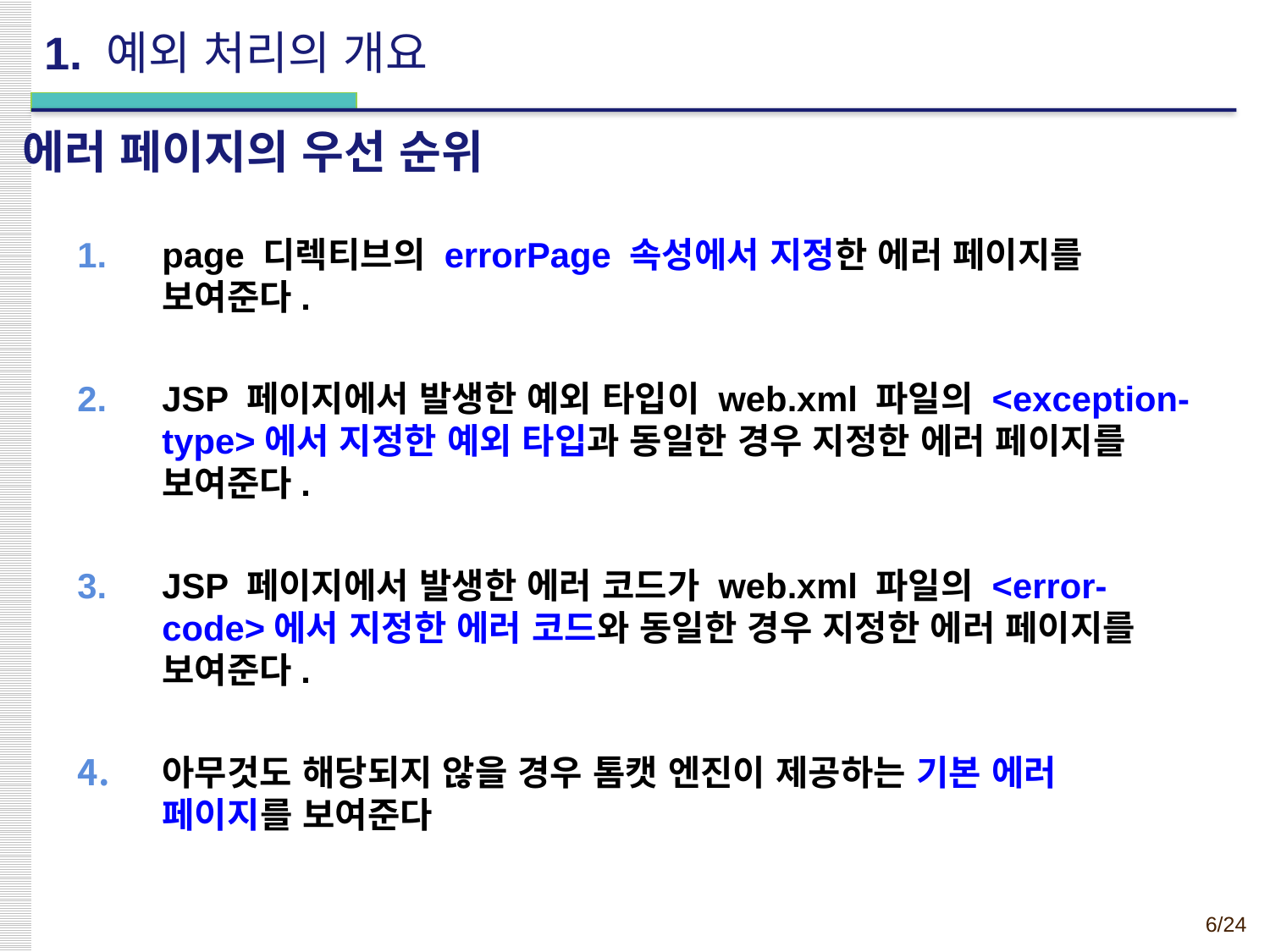

# 1. 예외 처리의 개요
에러 페이지의 우선 순위
page 디렉티브의 errorPage 속성에서 지정한 에러 페이지를 보여준다.

JSP 페이지에서 발생한 예외 타입이 web.xml 파일의 <exception-type>에서 지정한 예외 타입과 동일한 경우 지정한 에러 페이지를 보여준다.

JSP 페이지에서 발생한 에러 코드가 web.xml 파일의 <error-code>에서 지정한 에러 코드와 동일한 경우 지정한 에러 페이지를 보여준다.

아무것도 해당되지 않을 경우 톰캣 엔진이 제공하는 기본 에러 페이지를 보여준다